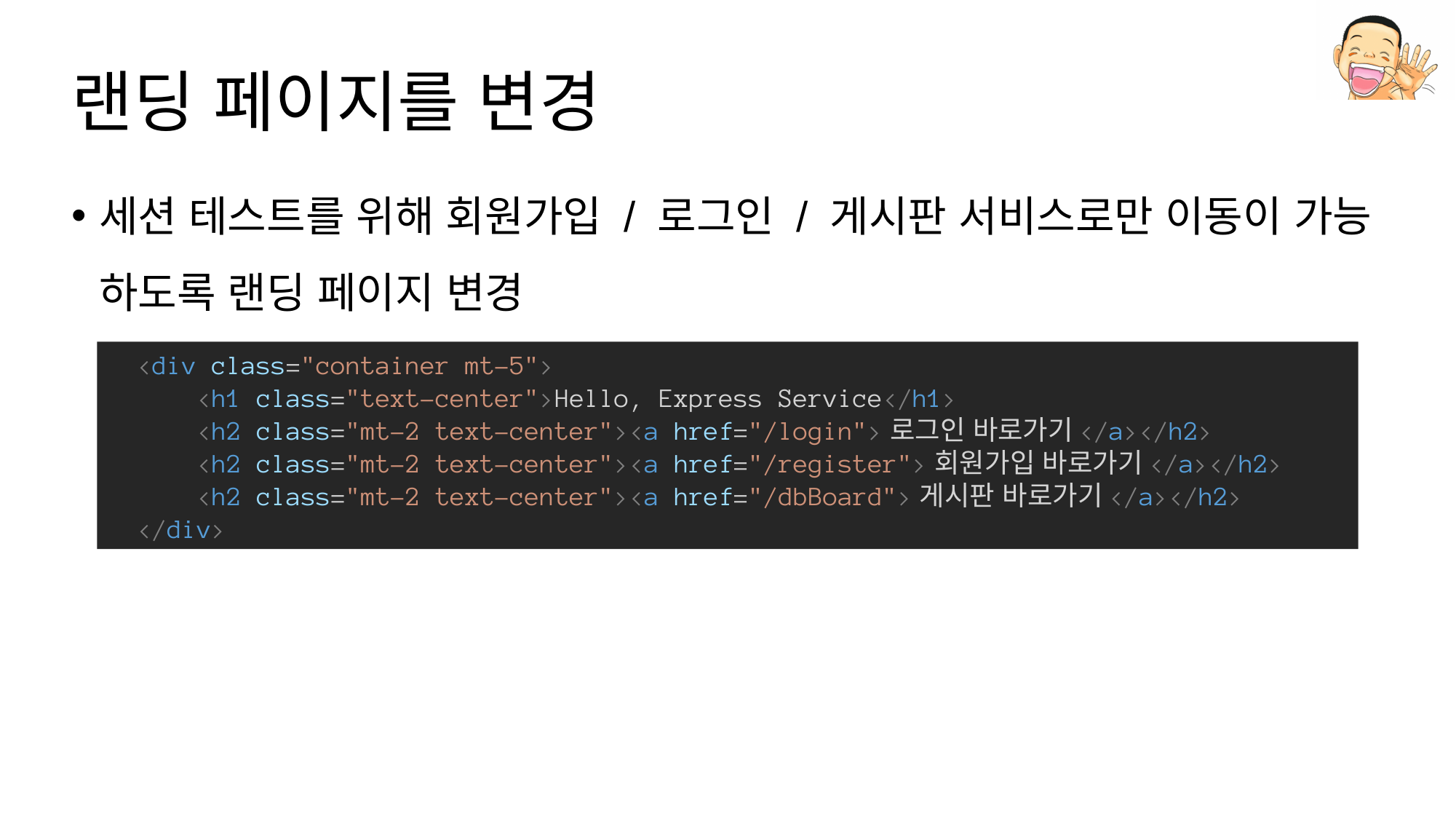

# 랜딩 페이지를 변경
세션 테스트를 위해 회원가입 / 로그인 / 게시판 서비스로만 이동이 가능 하도록 랜딩 페이지 변경
  <div class="container mt-5">
      <h1 class="text-center">Hello, Express Service</h1>
      <h2 class="mt-2 text-center"><a href="/login">로그인 바로가기</a></h2>
      <h2 class="mt-2 text-center"><a href="/register">회원가입 바로가기</a></h2>
      <h2 class="mt-2 text-center"><a href="/dbBoard">게시판 바로가기</a></h2>
  </div>